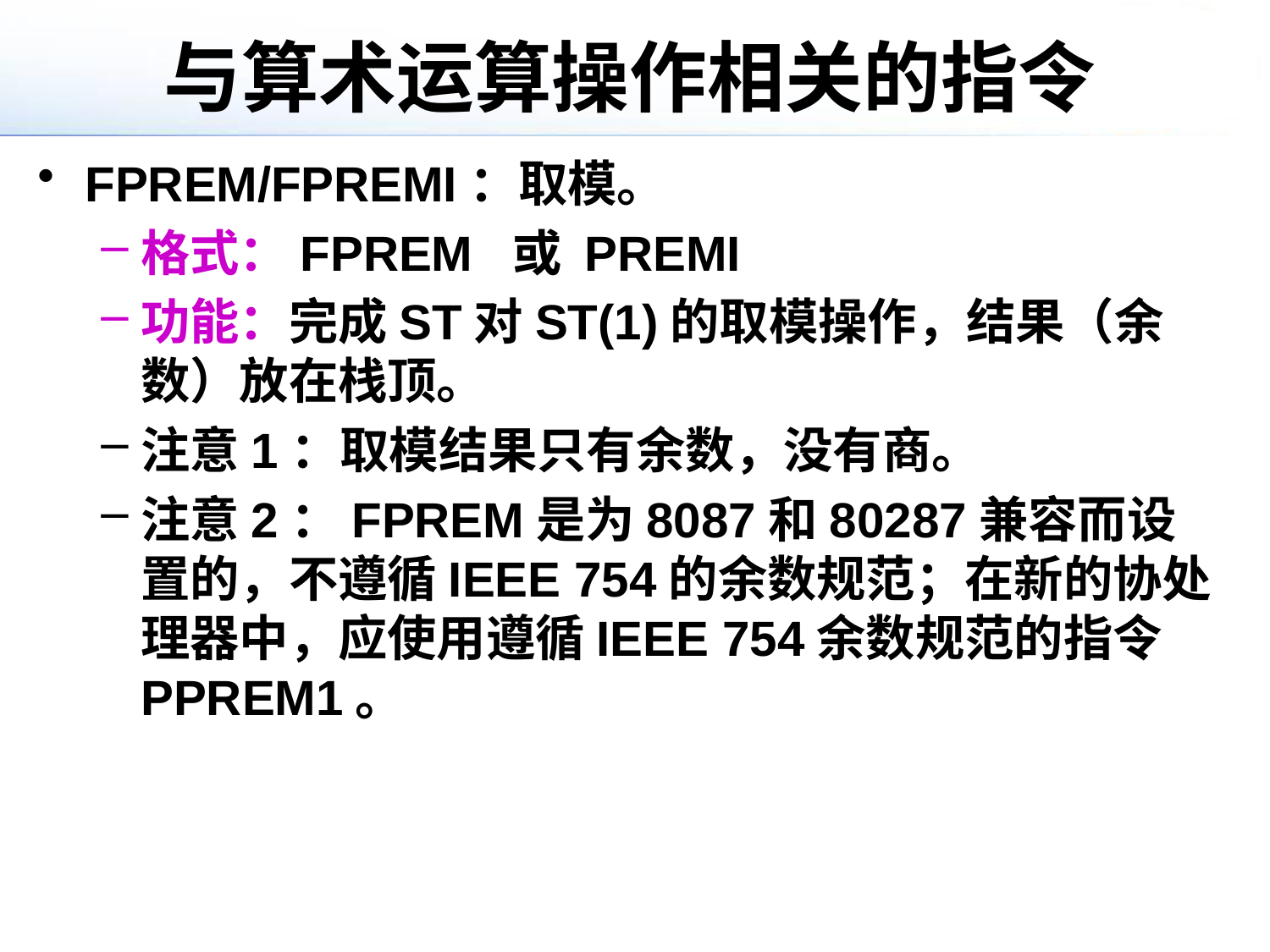

# 与算术运算操作相关的指令
FPREM/FPREMI：取模。
格式：FPREM  或 PREMI
功能：完成ST对ST(1)的取模操作，结果（余数）放在栈顶。
注意1：取模结果只有余数，没有商。
注意2：FPREM是为8087和80287兼容而设置的，不遵循IEEE 754的余数规范；在新的协处理器中，应使用遵循IEEE 754余数规范的指令PPREM1。